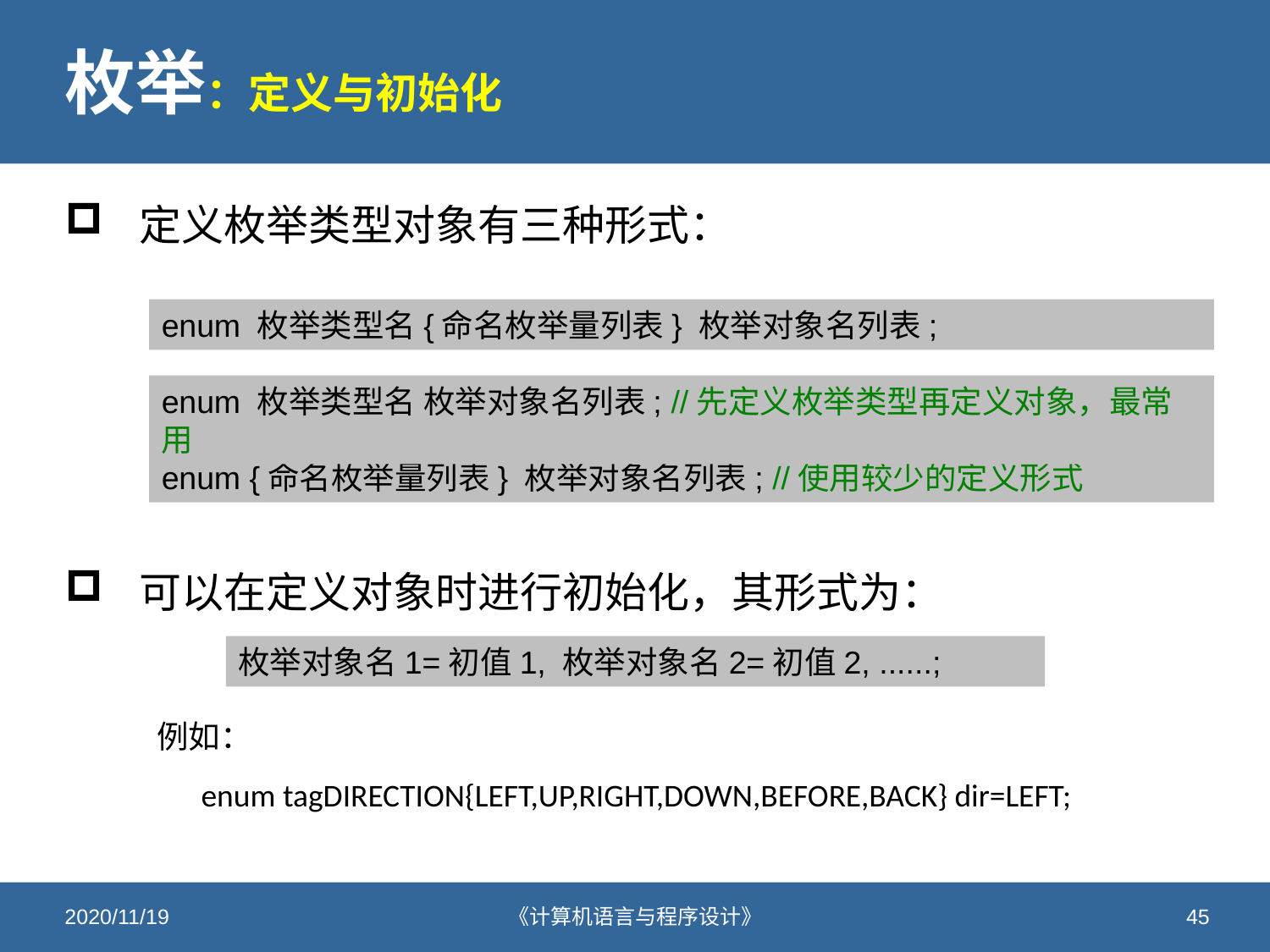

# 枚举：定义与初始化
定义枚举类型对象有三种形式：

可以在定义对象时进行初始化，其形式为：
enum 枚举类型名{命名枚举量列表} 枚举对象名列表;
enum 枚举类型名 枚举对象名列表; //先定义枚举类型再定义对象，最常用
enum {命名枚举量列表} 枚举对象名列表; //使用较少的定义形式
枚举对象名1=初值1, 枚举对象名2=初值2, ......;
例如：
enum tagDIRECTION{LEFT,UP,RIGHT,DOWN,BEFORE,BACK} dir=LEFT;
2020/11/19
《计算机语言与程序设计》
45